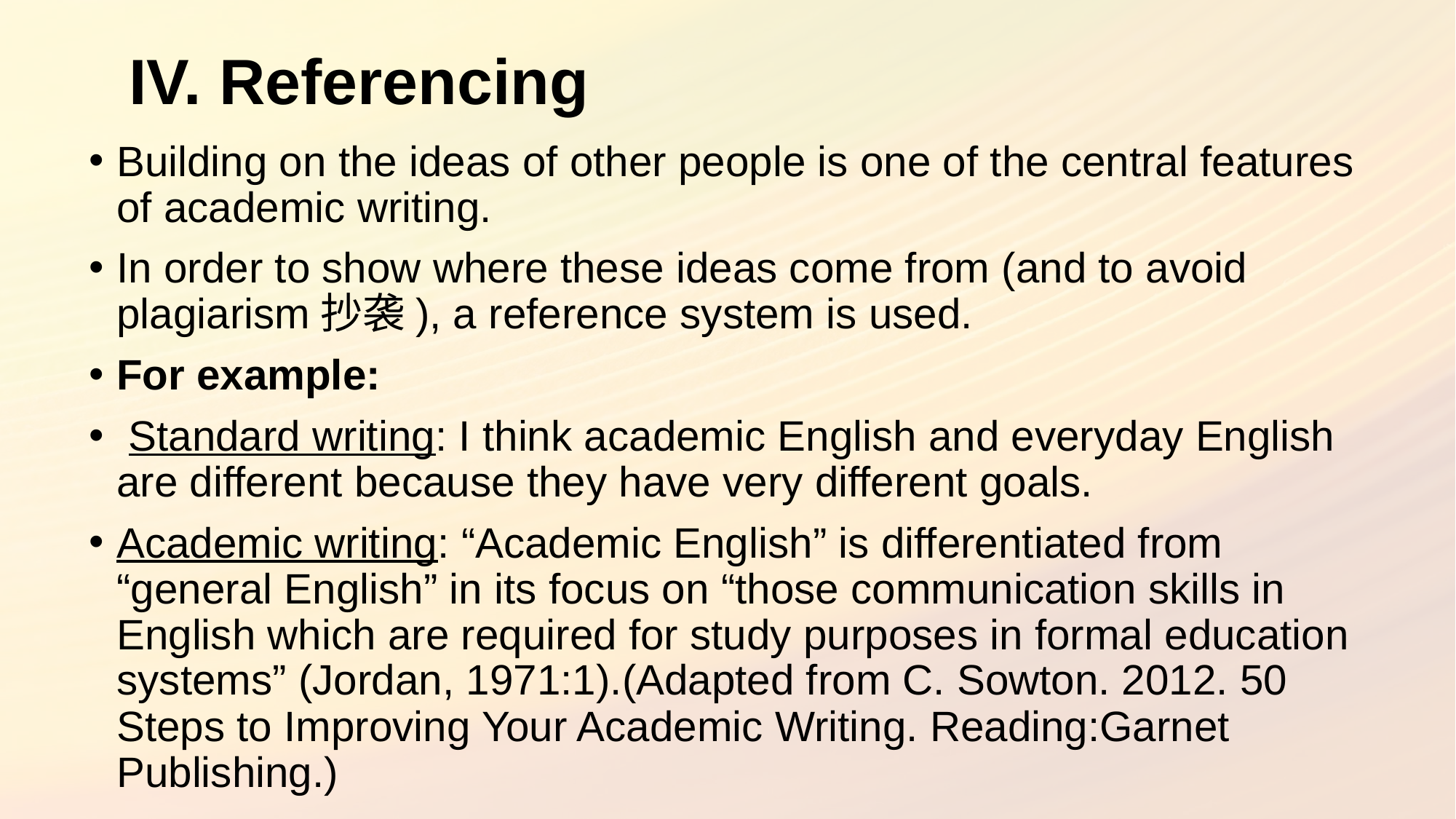

# IV. Referencing
Building on the ideas of other people is one of the central features of academic writing.
In order to show where these ideas come from (and to avoid plagiarism抄袭), a reference system is used.
For example:
 Standard writing: I think academic English and everyday English are different because they have very different goals.
Academic writing: “Academic English” is differentiated from “general English” in its focus on “those communication skills in English which are required for study purposes in formal education systems” (Jordan, 1971:1).(Adapted from C. Sowton. 2012. 50 Steps to Improving Your Academic Writing. Reading:Garnet Publishing.)